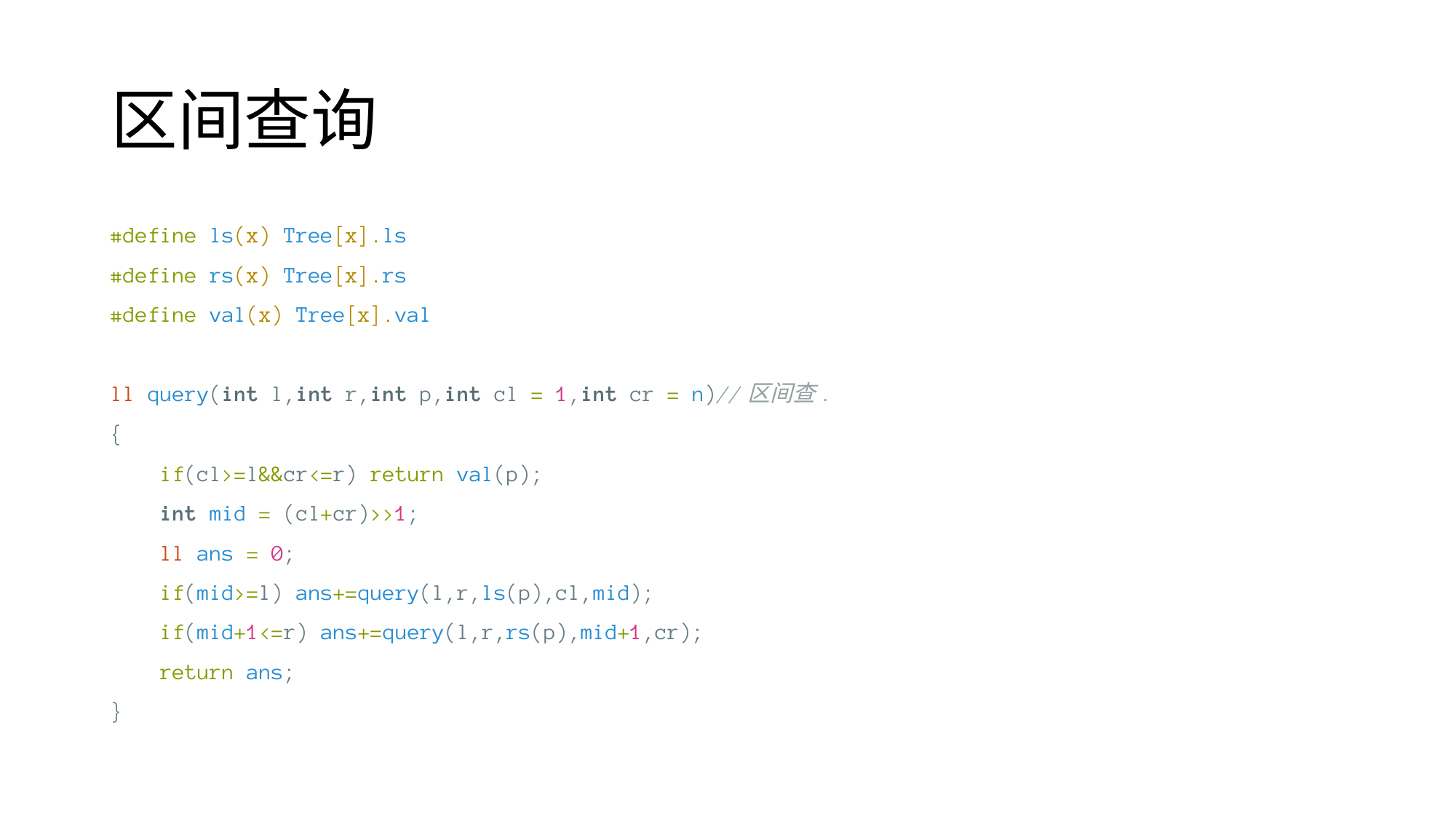

# 区间查询
#define ls(x) Tree[x].ls
#define rs(x) Tree[x].rs
#define val(x) Tree[x].val

ll query(int l,int r,int p,int cl = 1,int cr = n)//区间查.
{
    if(cl>=l&&cr<=r) return val(p);
    int mid = (cl+cr)>>1;
    ll ans = 0;
    if(mid>=l) ans+=query(l,r,ls(p),cl,mid);
    if(mid+1<=r) ans+=query(l,r,rs(p),mid+1,cr);
    return ans;
}